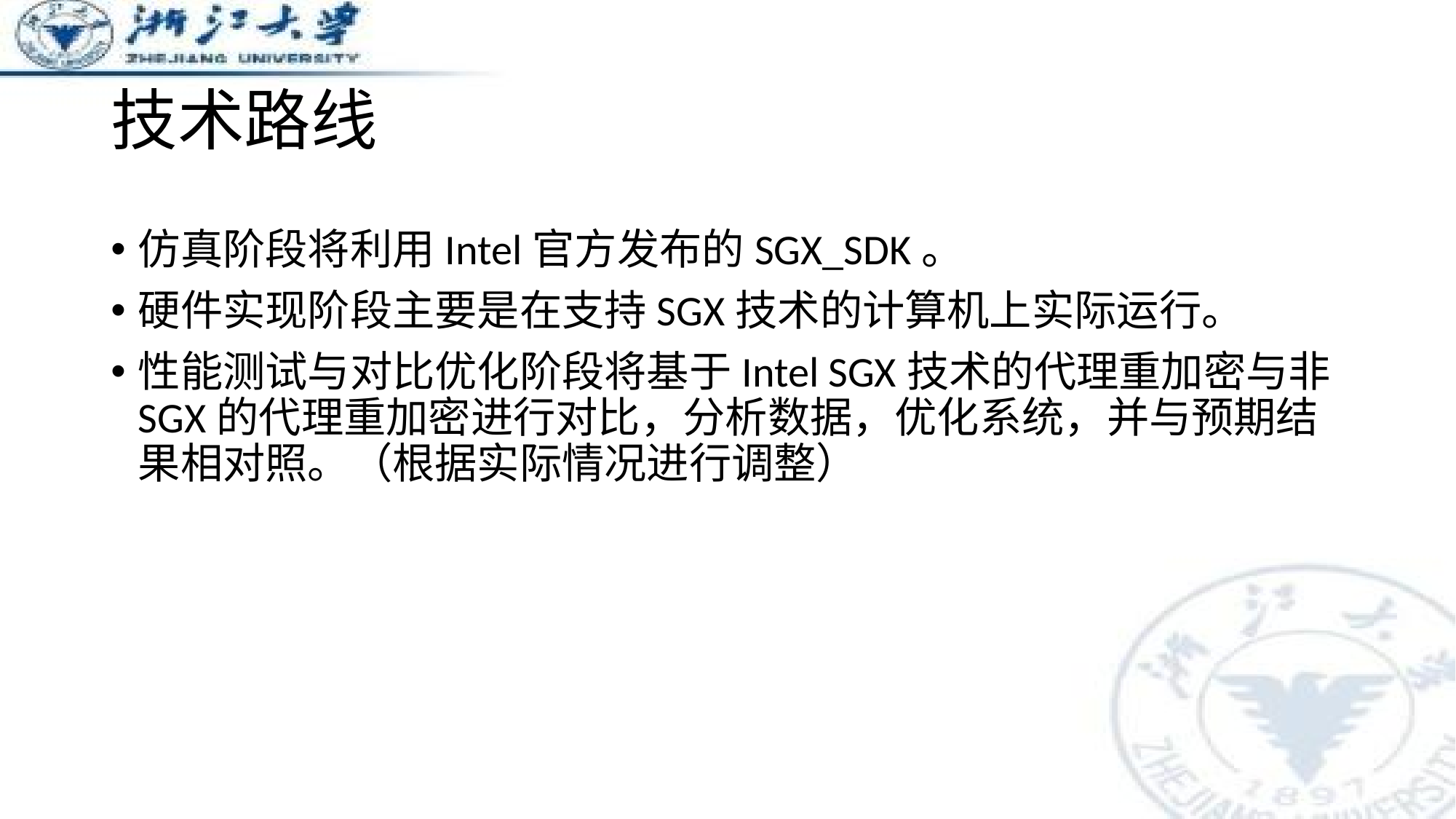

# 技术路线
仿真阶段将利用Intel官方发布的SGX_SDK。
硬件实现阶段主要是在支持SGX技术的计算机上实际运行。
性能测试与对比优化阶段将基于Intel SGX技术的代理重加密与非SGX的代理重加密进行对比，分析数据，优化系统，并与预期结果相对照。（根据实际情况进行调整）